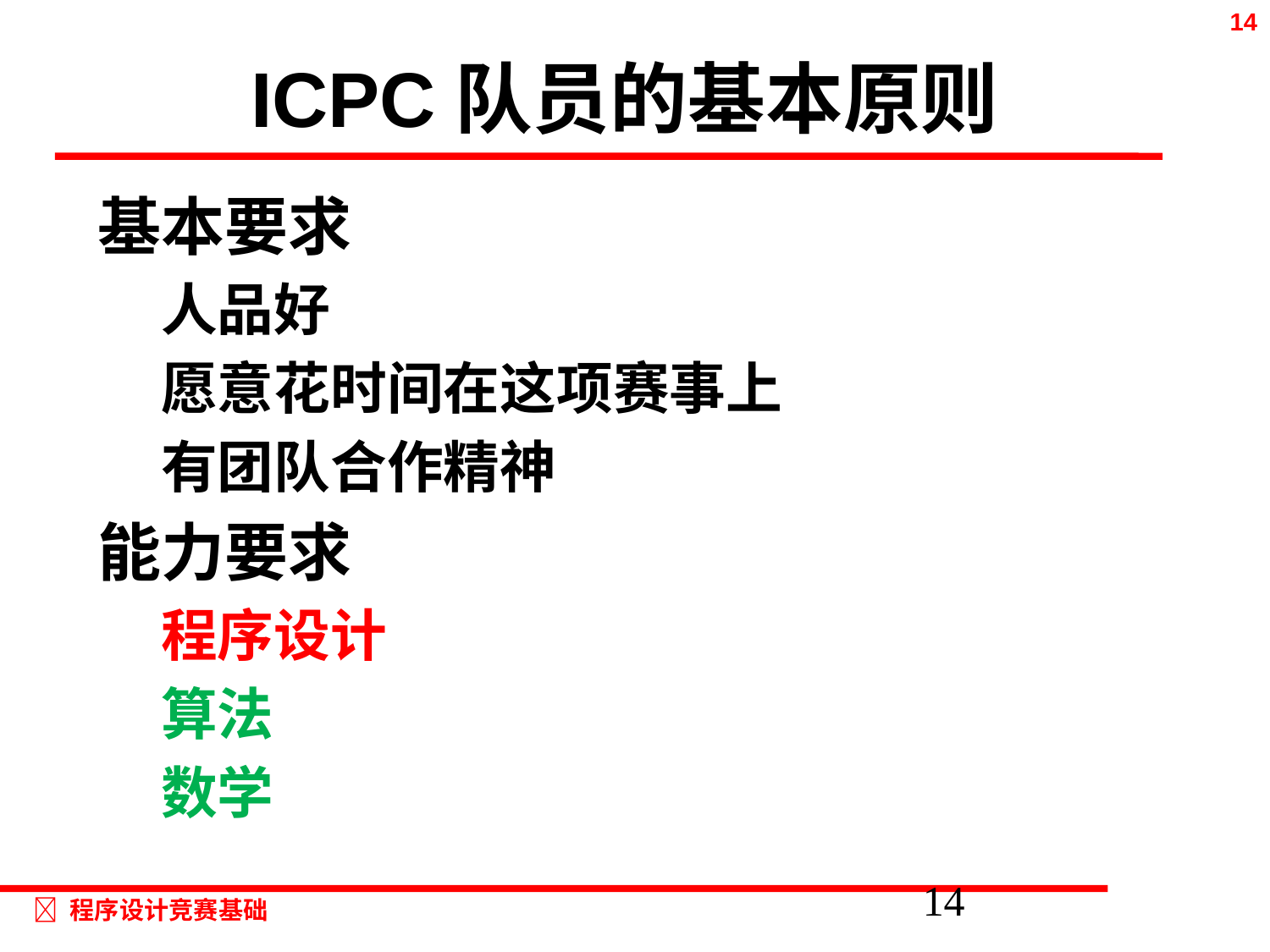

# ICPC队员的基本原则
基本要求
人品好
愿意花时间在这项赛事上
有团队合作精神
能力要求
程序设计
算法
数学
14